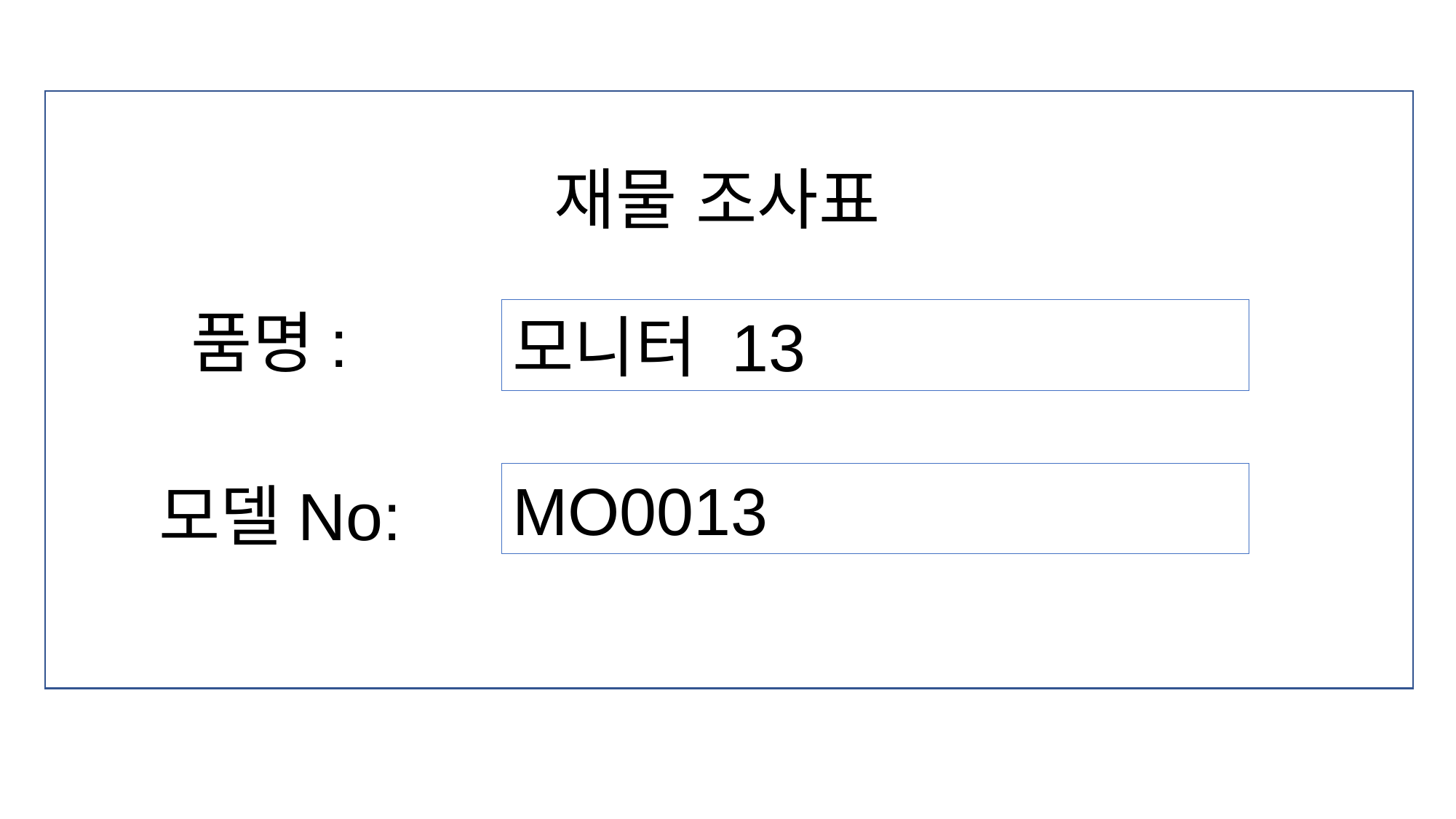

재물 조사표
품명:
모니터 13
MO0013
모델No: